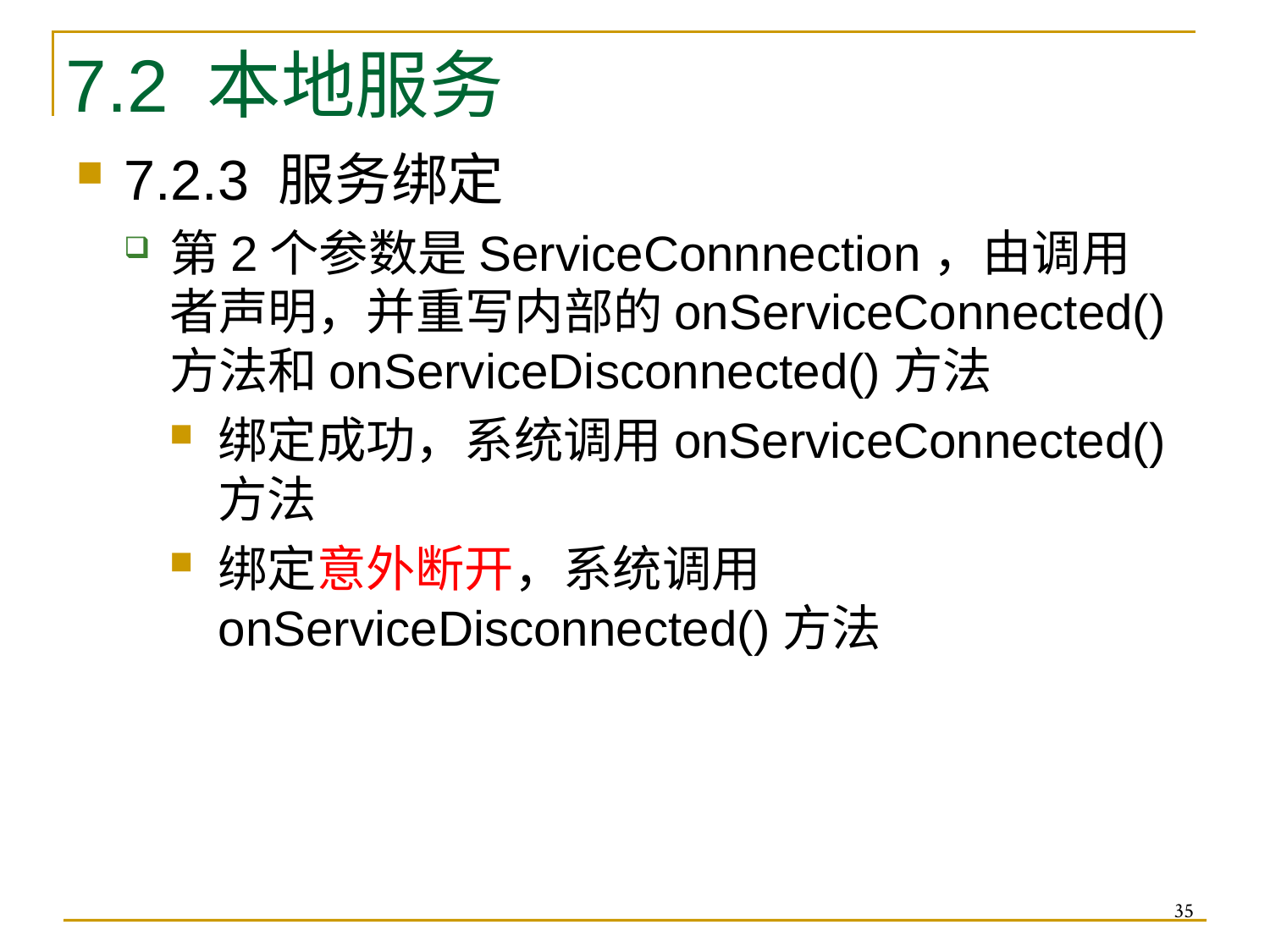

# 7.2 本地服务
7.2.3 服务绑定
第2个参数是ServiceConnnection，由调用者声明，并重写内部的onServiceConnected()方法和onServiceDisconnected()方法
绑定成功，系统调用onServiceConnected()方法
绑定意外断开，系统调用onServiceDisconnected()方法
35